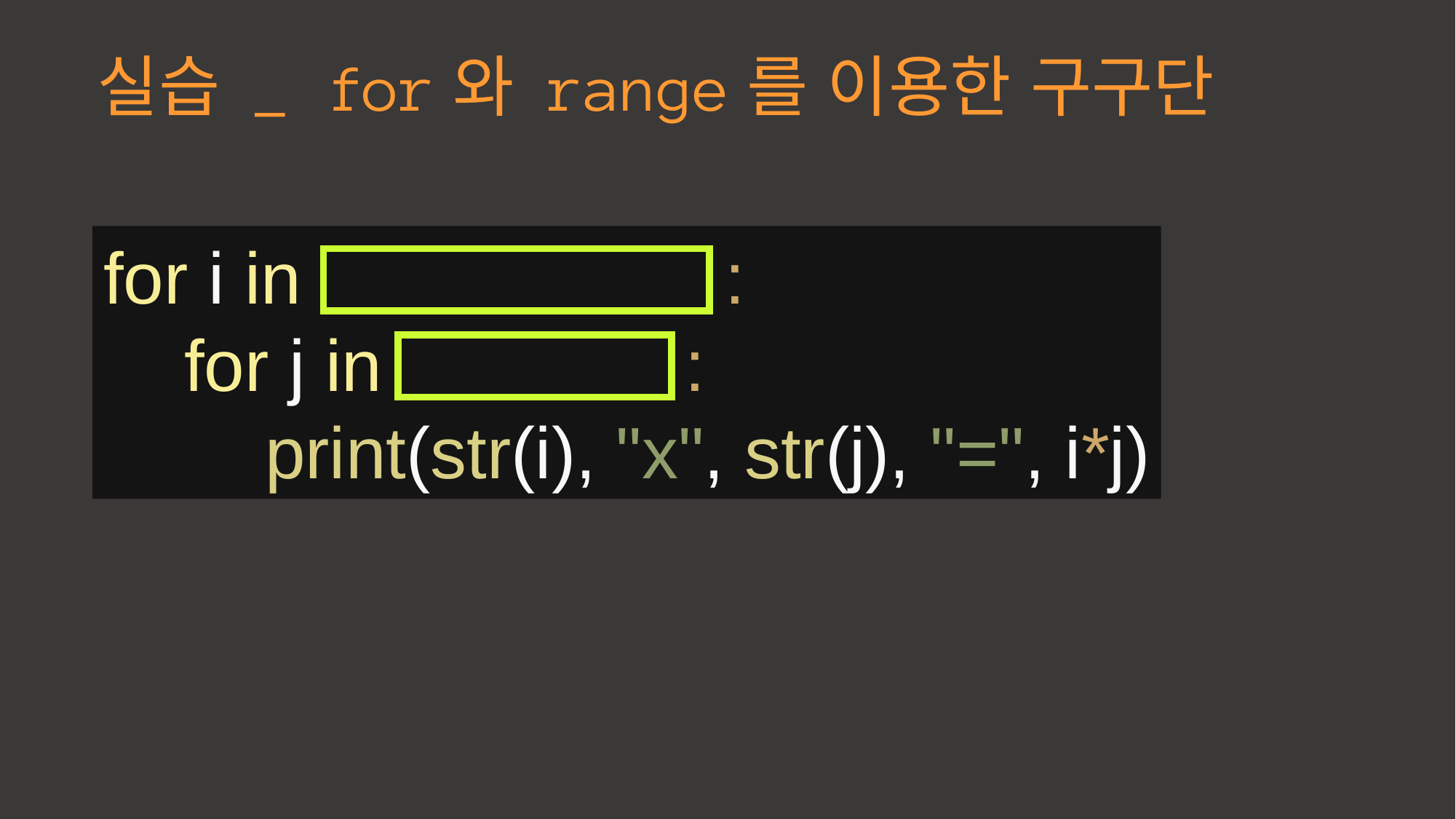

실습 _ for와 range를 이용한 구구단
for i in                     :
    for j in               :
        print(str(i), "x", str(j), "=", i*j)